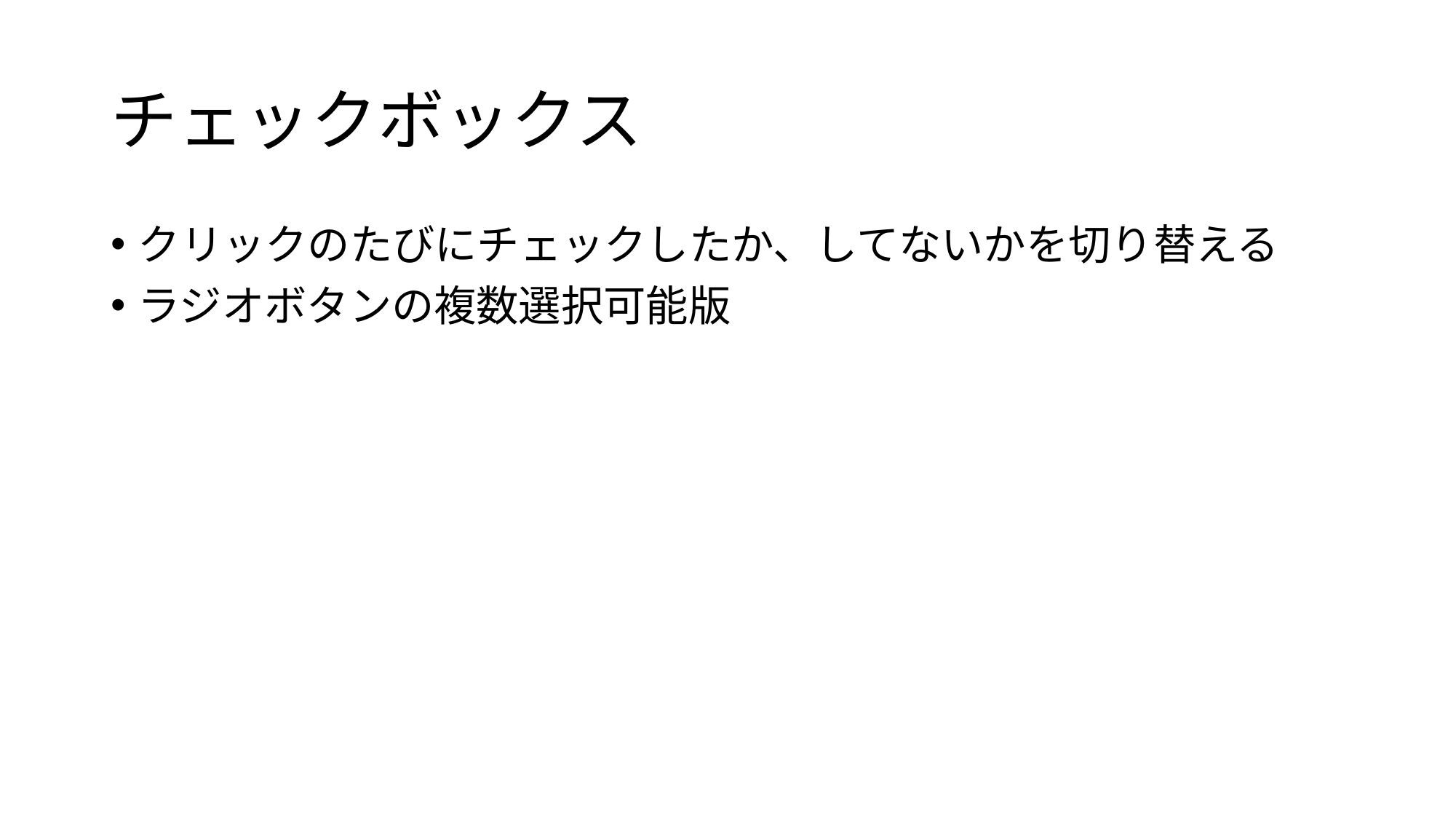

# チェックボックス
クリックのたびにチェックしたか、してないかを切り替える
ラジオボタンの複数選択可能版